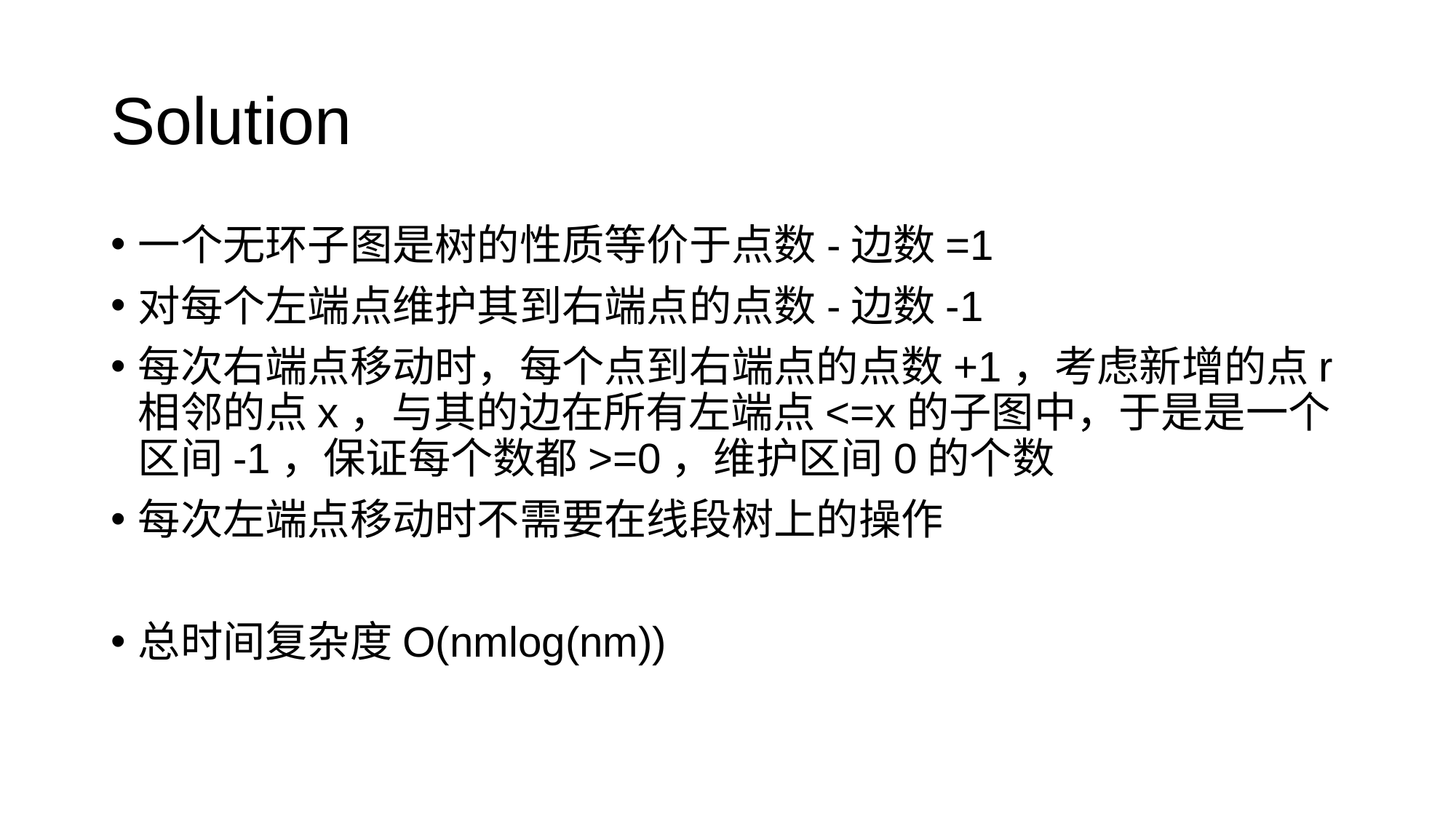

# Solution
一个无环子图是树的性质等价于点数-边数=1
对每个左端点维护其到右端点的点数-边数-1
每次右端点移动时，每个点到右端点的点数+1，考虑新增的点r相邻的点x，与其的边在所有左端点<=x的子图中，于是是一个区间-1，保证每个数都>=0，维护区间0的个数
每次左端点移动时不需要在线段树上的操作

总时间复杂度O(nmlog(nm))